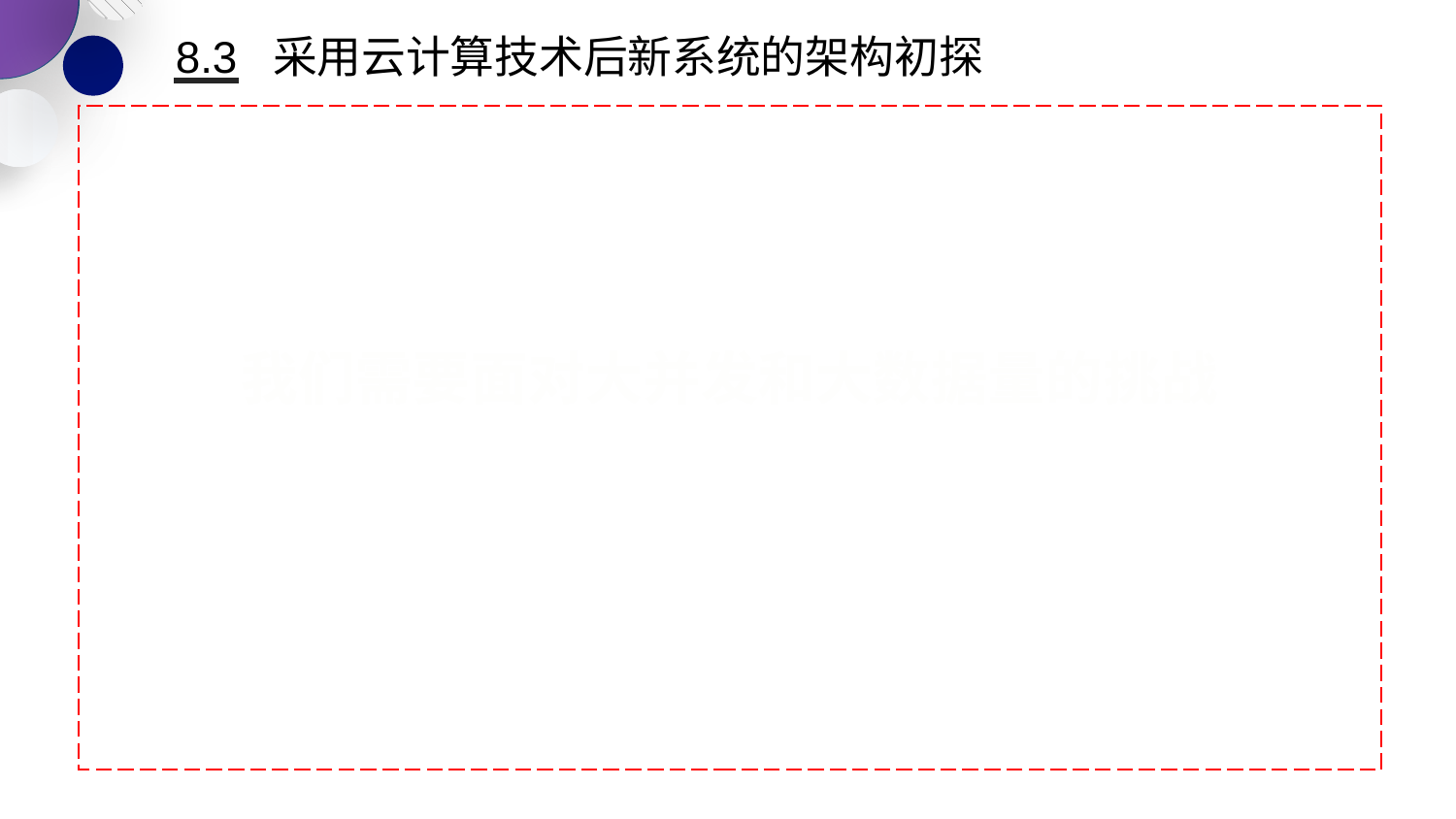

8.3  采用云计算技术后新系统的架构初探

我们需要面对大并发和大数据量的挑战